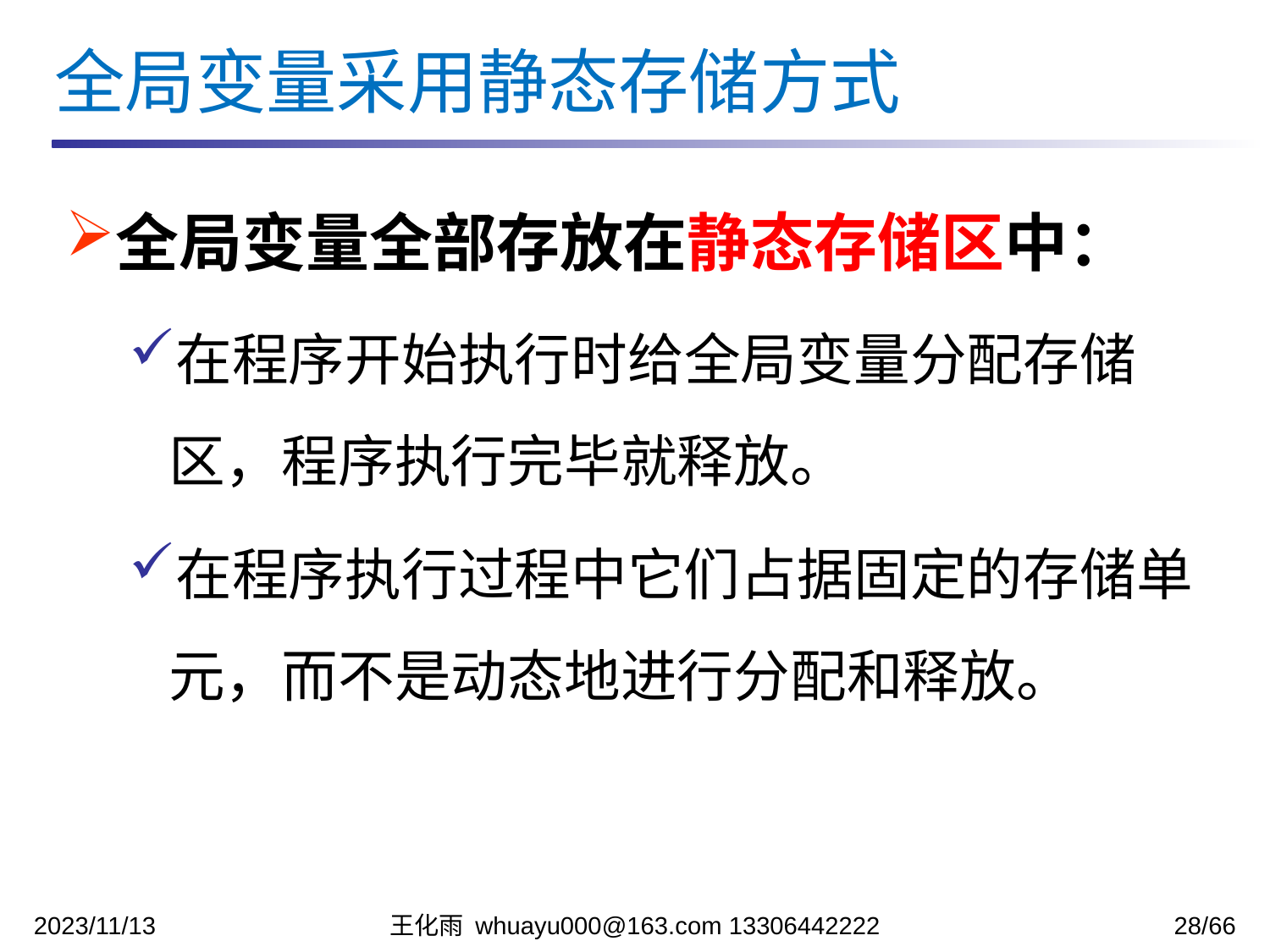

全局变量采用静态存储方式
全局变量全部存放在静态存储区中：
在程序开始执行时给全局变量分配存储区，程序执行完毕就释放。
在程序执行过程中它们占据固定的存储单元，而不是动态地进行分配和释放。
2023/11/13
王化雨 whuayu000@163.com 13306442222
28/66